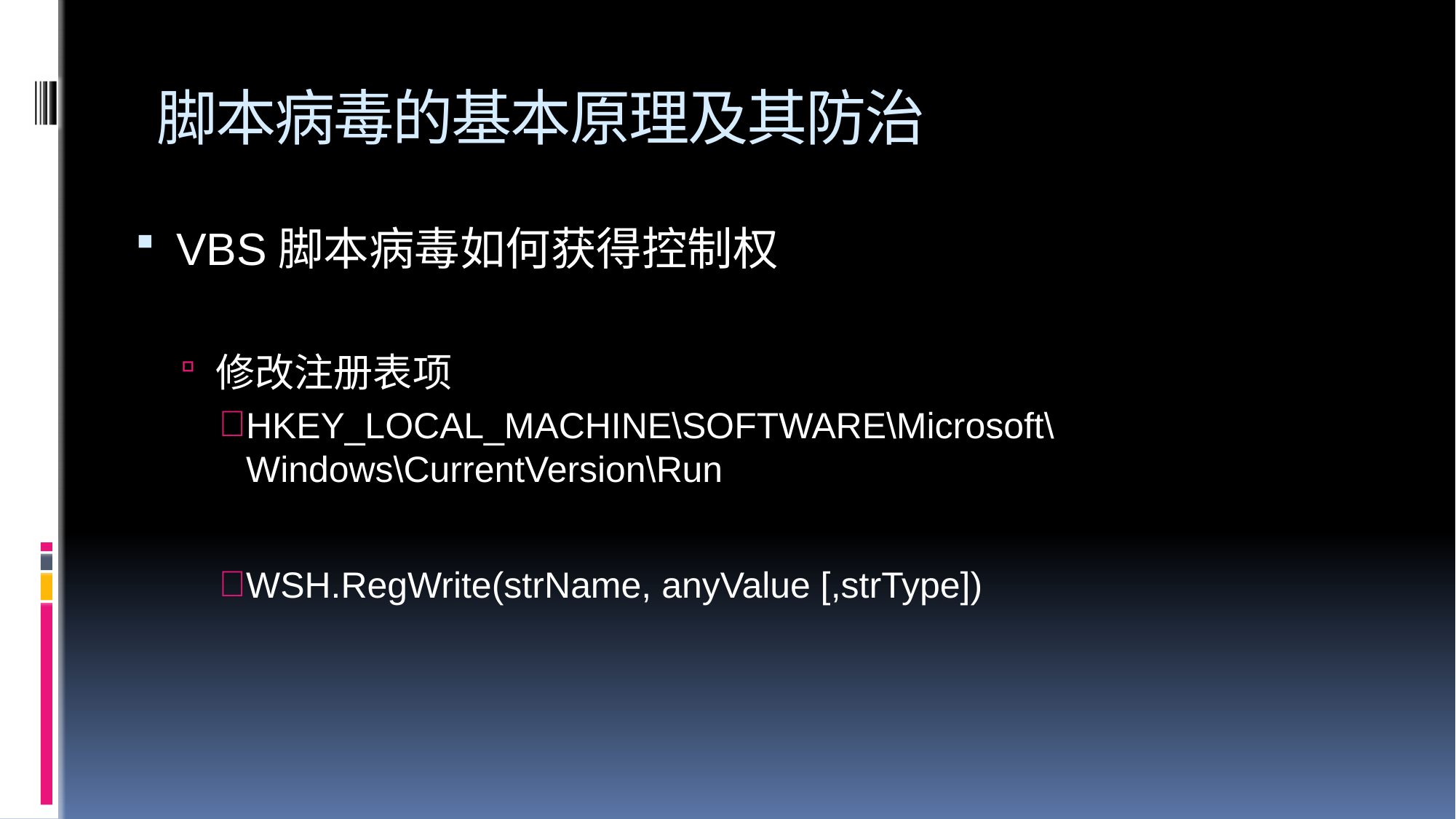

# 脚本病毒的基本原理及其防治
VBS脚本病毒如何获得控制权

修改注册表项
HKEY_LOCAL_MACHINE\SOFTWARE\Microsoft\Windows\CurrentVersion\Run

WSH.RegWrite(strName, anyValue [,strType])